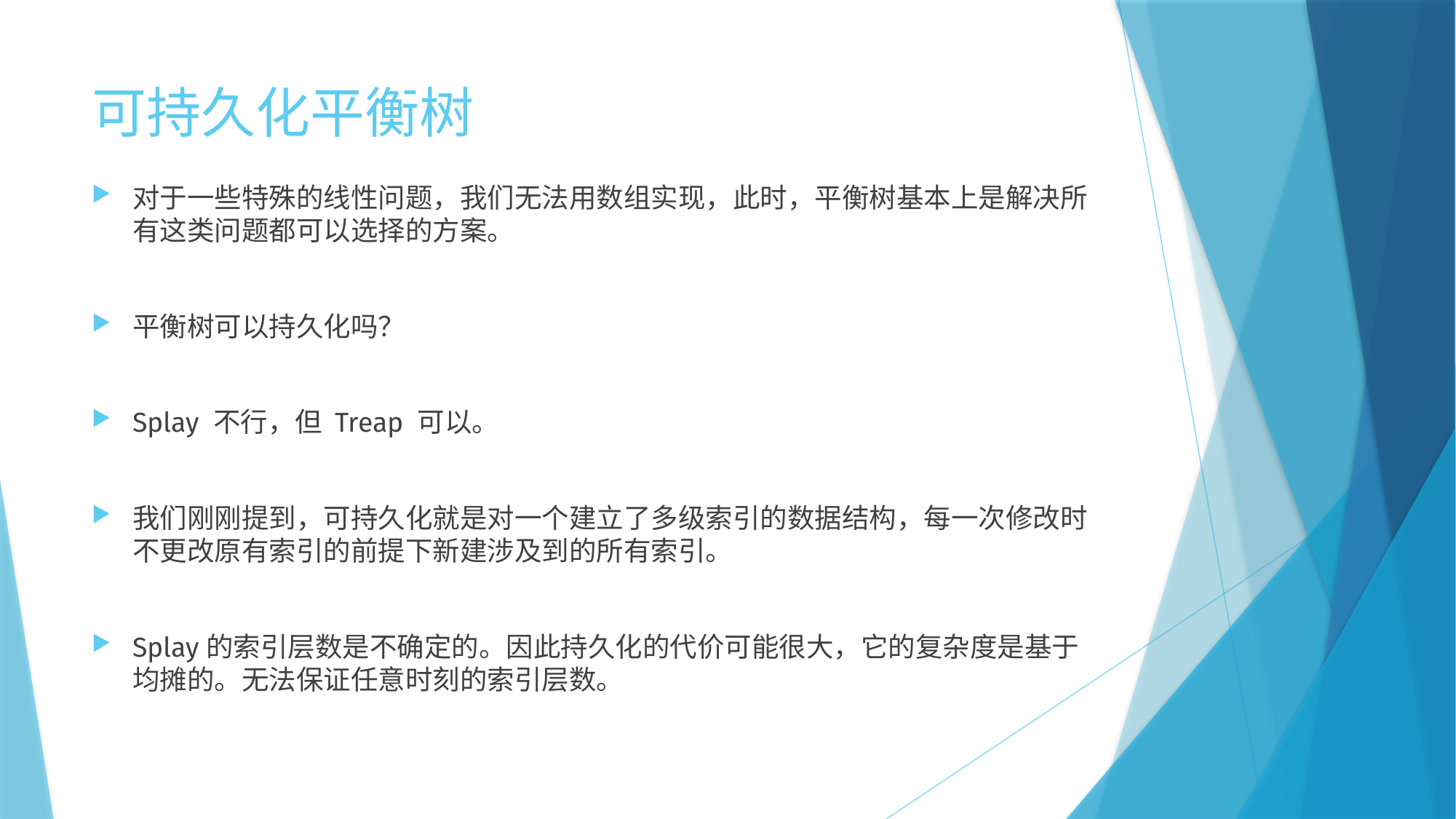

# 可持久化平衡树
对于一些特殊的线性问题，我们无法用数组实现，此时，平衡树基本上是解决所有这类问题都可以选择的方案。

平衡树可以持久化吗？

Splay 不行，但 Treap 可以。

我们刚刚提到，可持久化就是对一个建立了多级索引的数据结构，每一次修改时不更改原有索引的前提下新建涉及到的所有索引。

Splay的索引层数是不确定的。因此持久化的代价可能很大，它的复杂度是基于均摊的。无法保证任意时刻的索引层数。